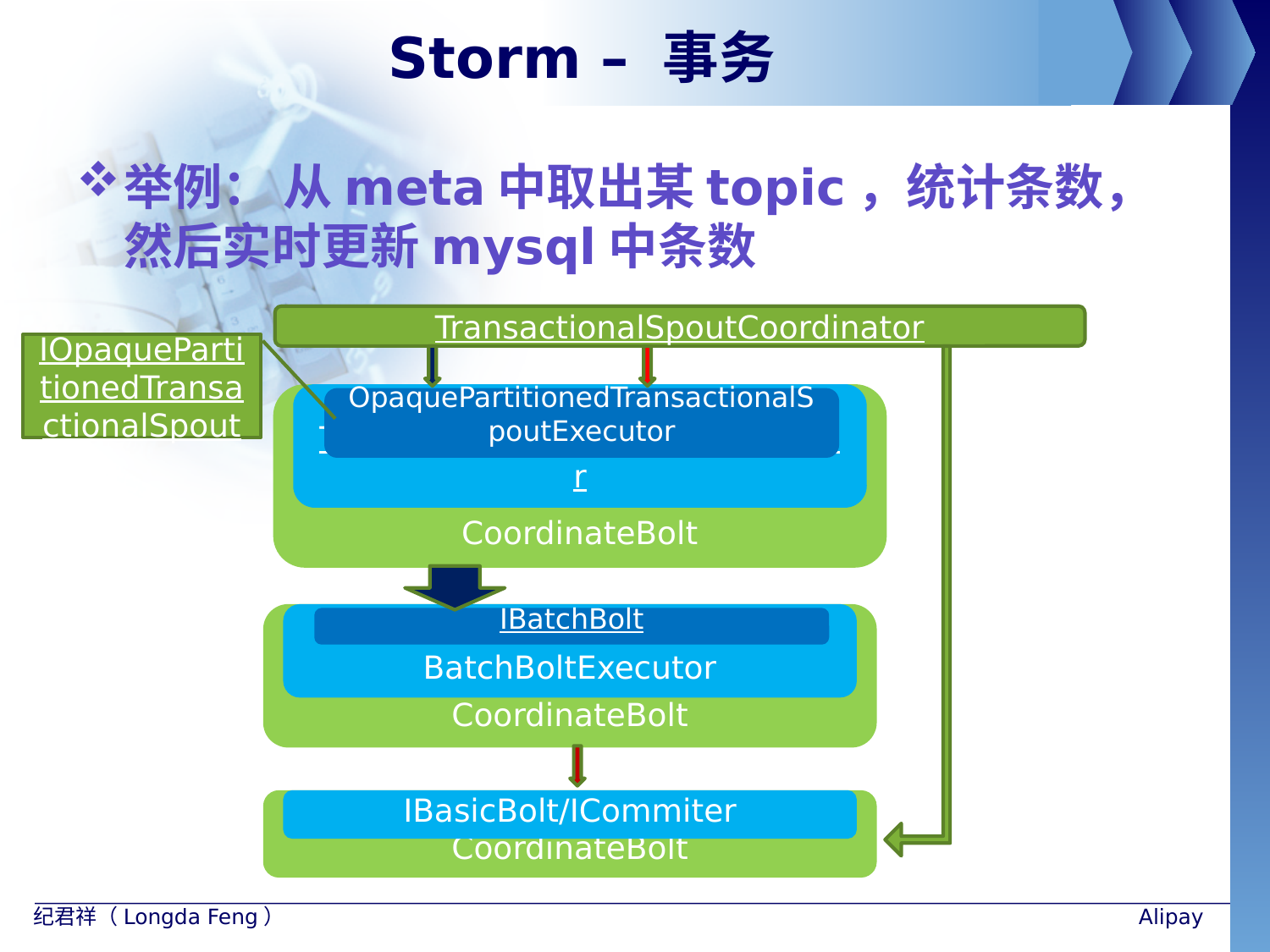

# Storm – 事务
举例： 从meta中取出某topic，统计条数，然后实时更新mysql中条数

TransactionalSpoutCoordinator
IOpaquePartitionedTransactionalSpout

CoordinateBolt
TransactionalSpoutBatchExecutor
OpaquePartitionedTransactionalSpoutExecutor

CoordinateBolt
BatchBoltExecutor
IBatchBolt

CoordinateBolt
IBasicBolt/ICommiter
纪君祥（Longda Feng）
Alipay